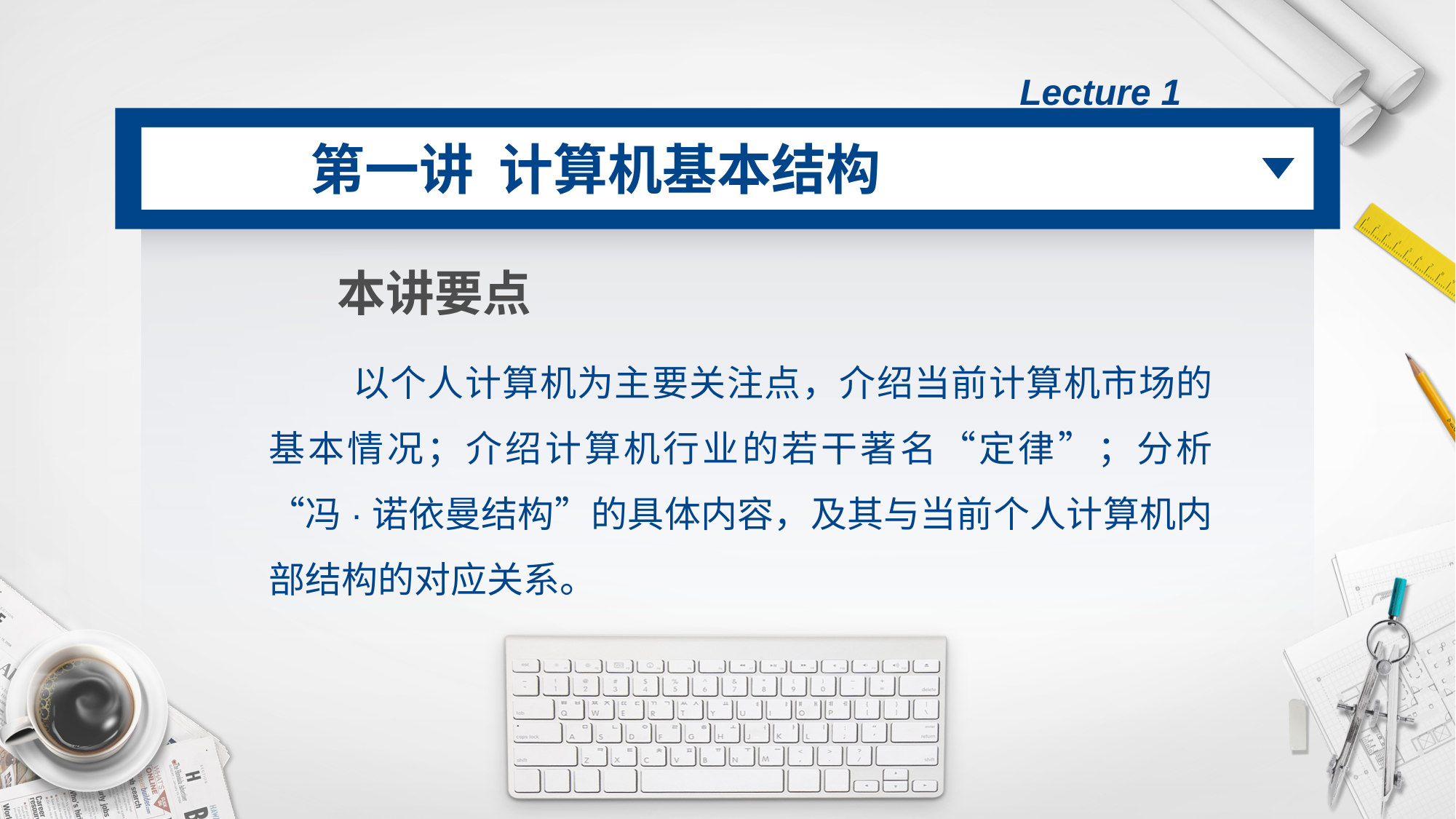

Lecture 1
第一讲  计算机基本结构
本讲要点
        以个人计算机为主要关注点，介绍当前计算机市场的基本情况；介绍计算机行业的若干著名“定律”；分析“冯·诺依曼结构”的具体内容，及其与当前个人计算机内部结构的对应关系。